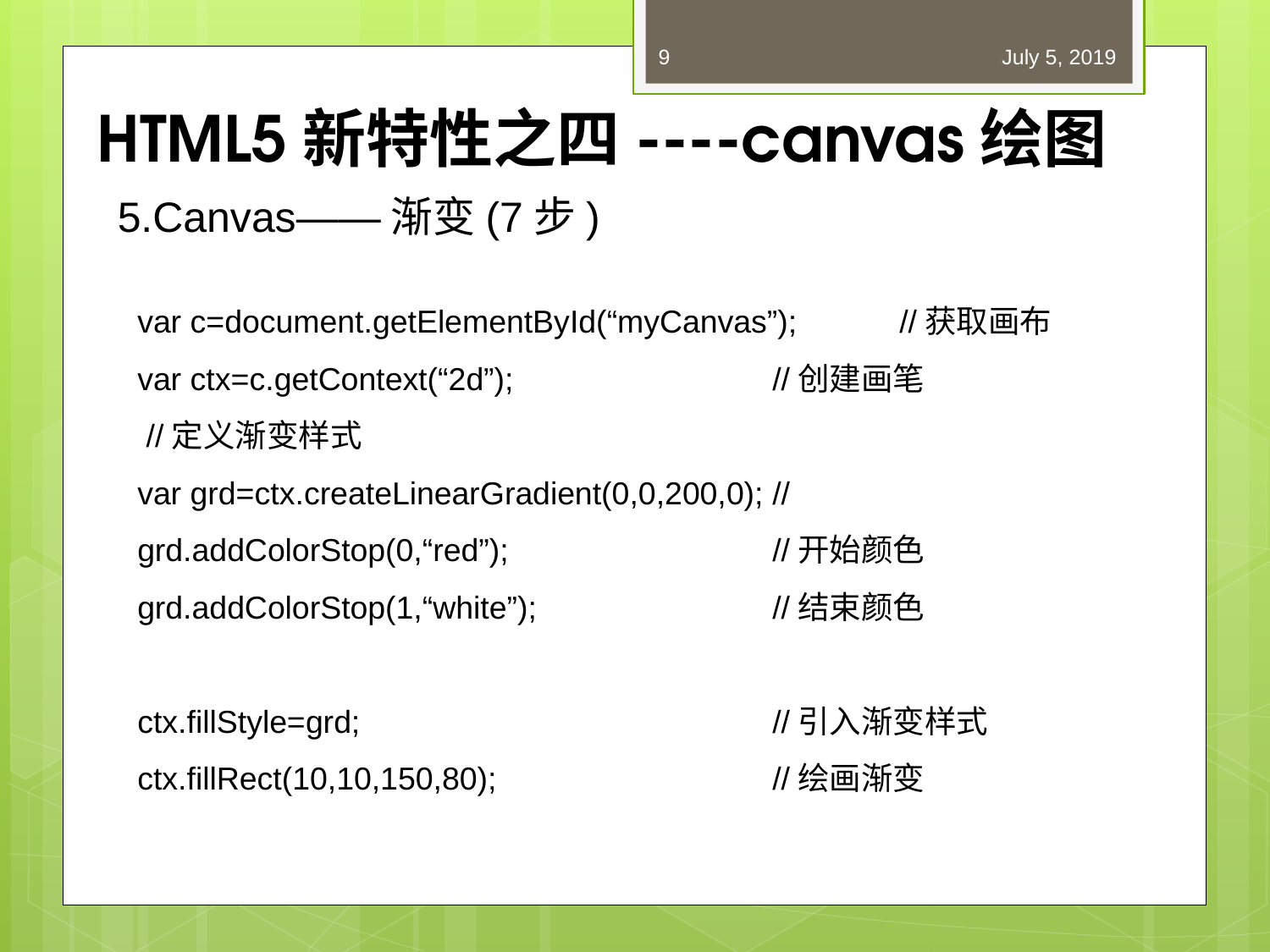

9
July 5, 2019
HTML5新特性之四----canvas绘图
5.Canvas——渐变(7步)
var c=document.getElementById(“myCanvas”);	//获取画布
var ctx=c.getContext(“2d”);			//创建画笔
 //定义渐变样式
var grd=ctx.createLinearGradient(0,0,200,0);	//
grd.addColorStop(0,“red”);			//开始颜色
grd.addColorStop(1,“white”);		//结束颜色

ctx.fillStyle=grd;				//引入渐变样式
ctx.fillRect(10,10,150,80);			//绘画渐变